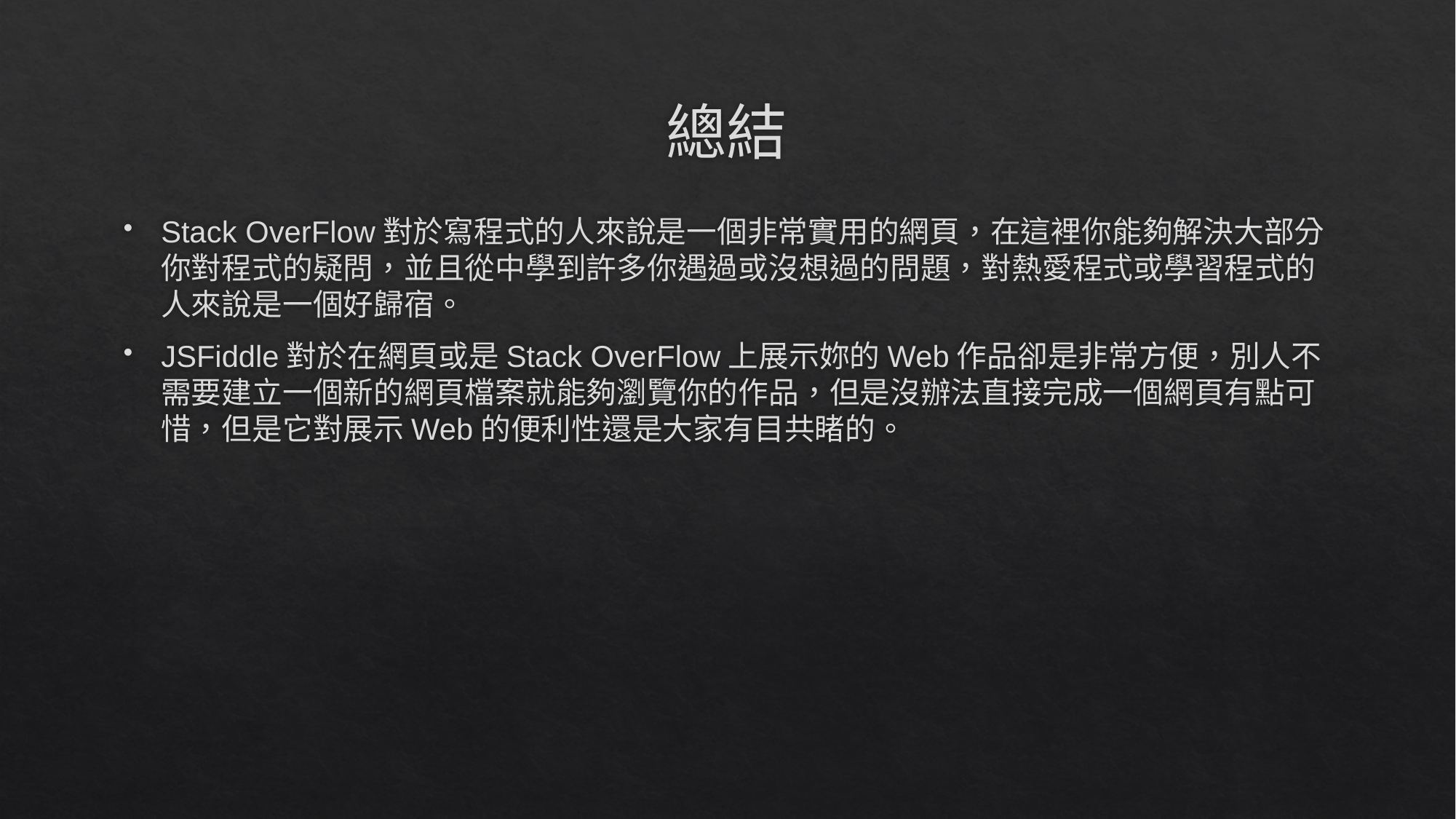

# 總結
Stack OverFlow對於寫程式的人來說是一個非常實用的網頁，在這裡你能夠解決大部分你對程式的疑問，並且從中學到許多你遇過或沒想過的問題，對熱愛程式或學習程式的人來說是一個好歸宿。
JSFiddle對於在網頁或是Stack OverFlow上展示妳的Web作品卻是非常方便，別人不需要建立一個新的網頁檔案就能夠瀏覽你的作品，但是沒辦法直接完成一個網頁有點可惜，但是它對展示Web的便利性還是大家有目共睹的。